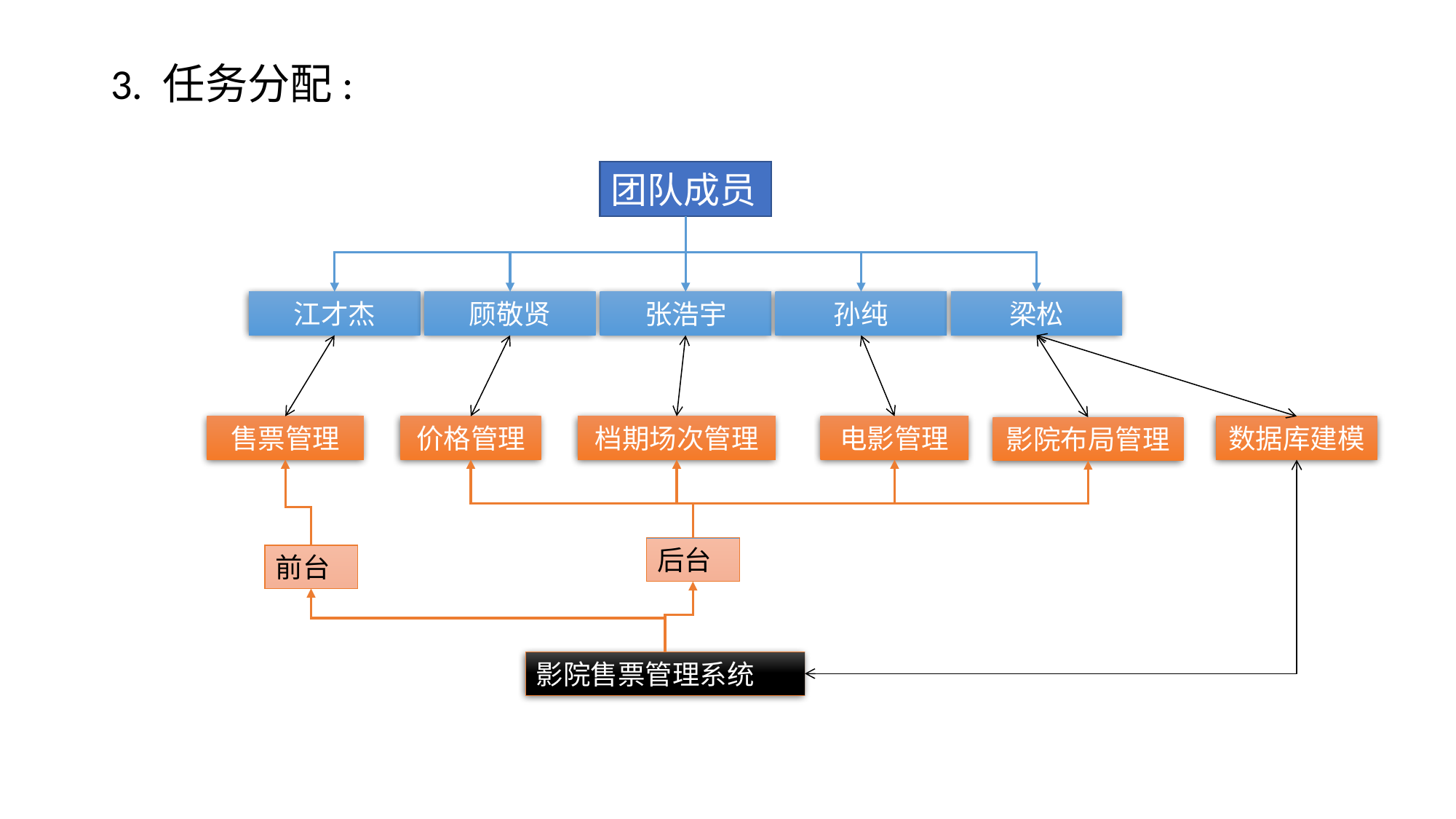

# 3. 任务分配:
团队成员
江才杰
顾敬贤
张浩宇
孙纯
梁松
售票管理
价格管理
档期场次管理
电影管理
数据库建模
影院布局管理
后台
前台
影院售票管理系统